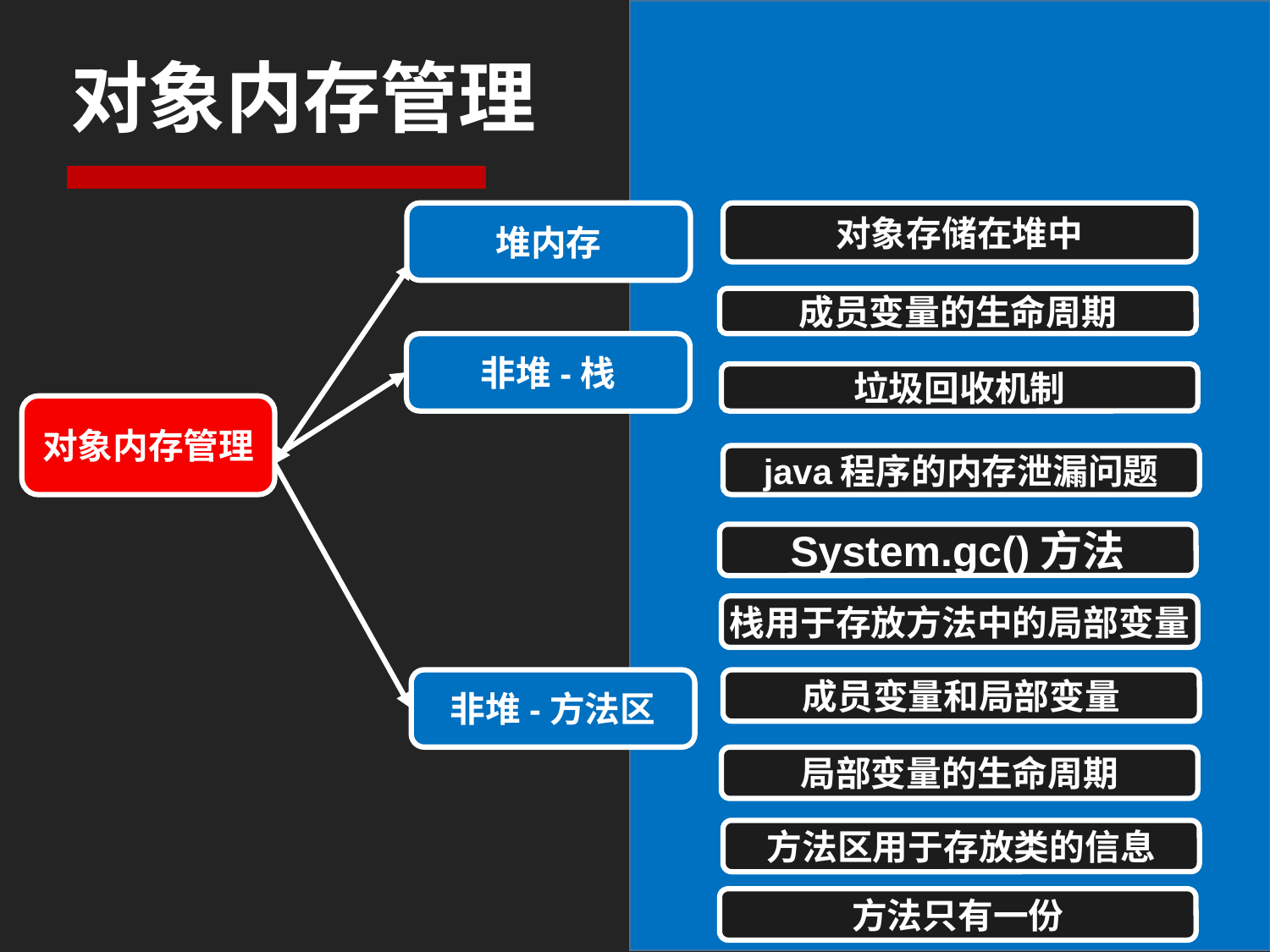

# 对象内存管理

堆内存
对象存储在堆中
成员变量的生命周期
非堆-栈
垃圾回收机制
对象内存管理
java程序的内存泄漏问题
System.gc()方法
栈用于存放方法中的局部变量
非堆-方法区
成员变量和局部变量
局部变量的生命周期
方法区用于存放类的信息
方法只有一份